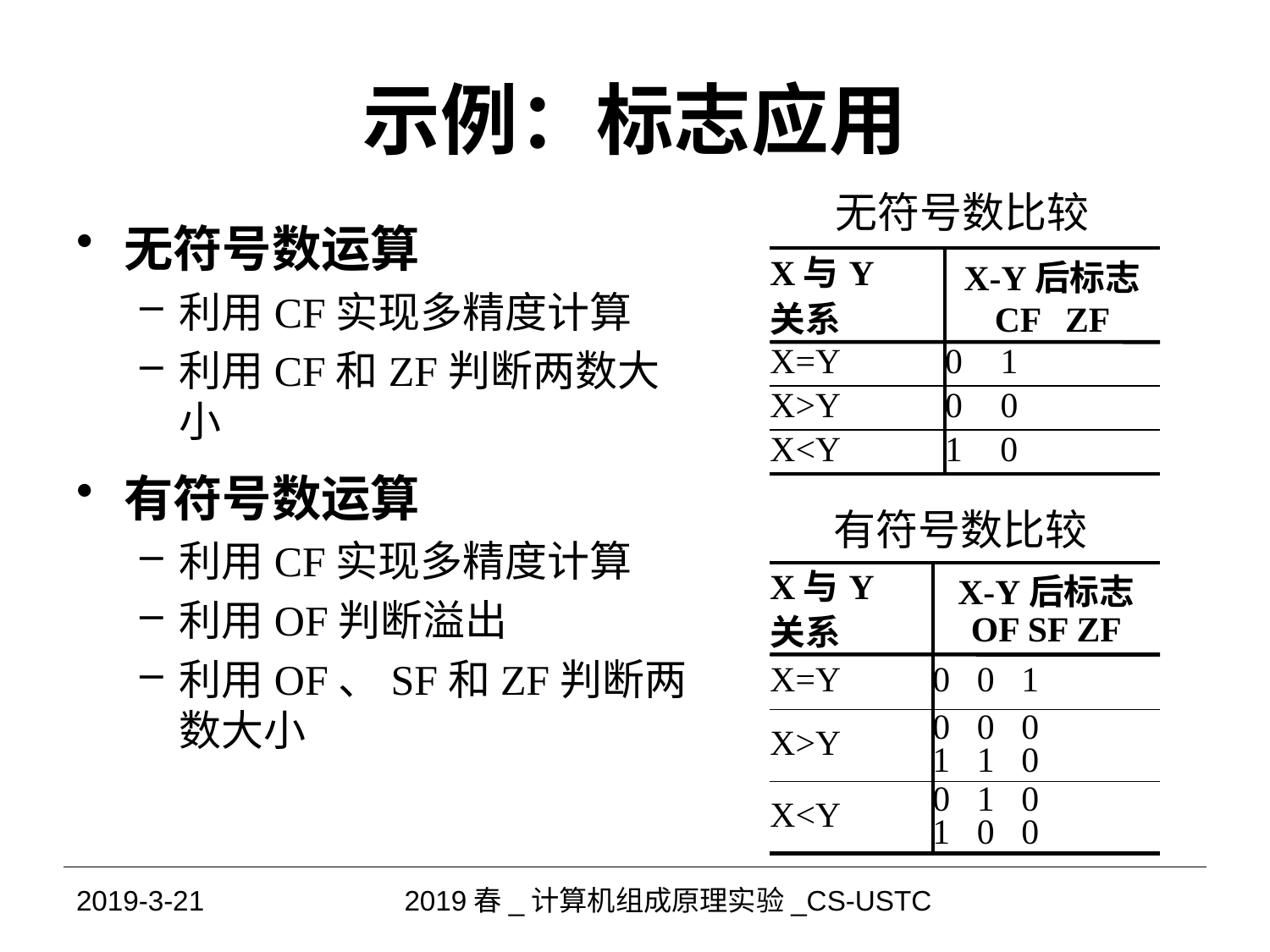

# 示例：标志应用
无符号数比较
无符号数运算
利用CF实现多精度计算
利用CF和ZF判断两数大小
有符号数运算
利用CF实现多精度计算
利用OF判断溢出
利用OF、SF和ZF判断两数大小
| X与Y 关系 | X-Y后标志 CF ZF |
| --- | --- |
| X=Y | 0 1 |
| X>Y | 0 0 |
| X<Y | 1 0 |

有符号数比较
| X与Y 关系 | X-Y后标志 OF SF ZF |
| --- | --- |
| X=Y | 0 0 1 |
| X>Y | 0 0 0 1 1 0 |
| X<Y | 0 1 0 1 0 0 |

2019-3-21
2019春_计算机组成原理实验_CS-USTC
10